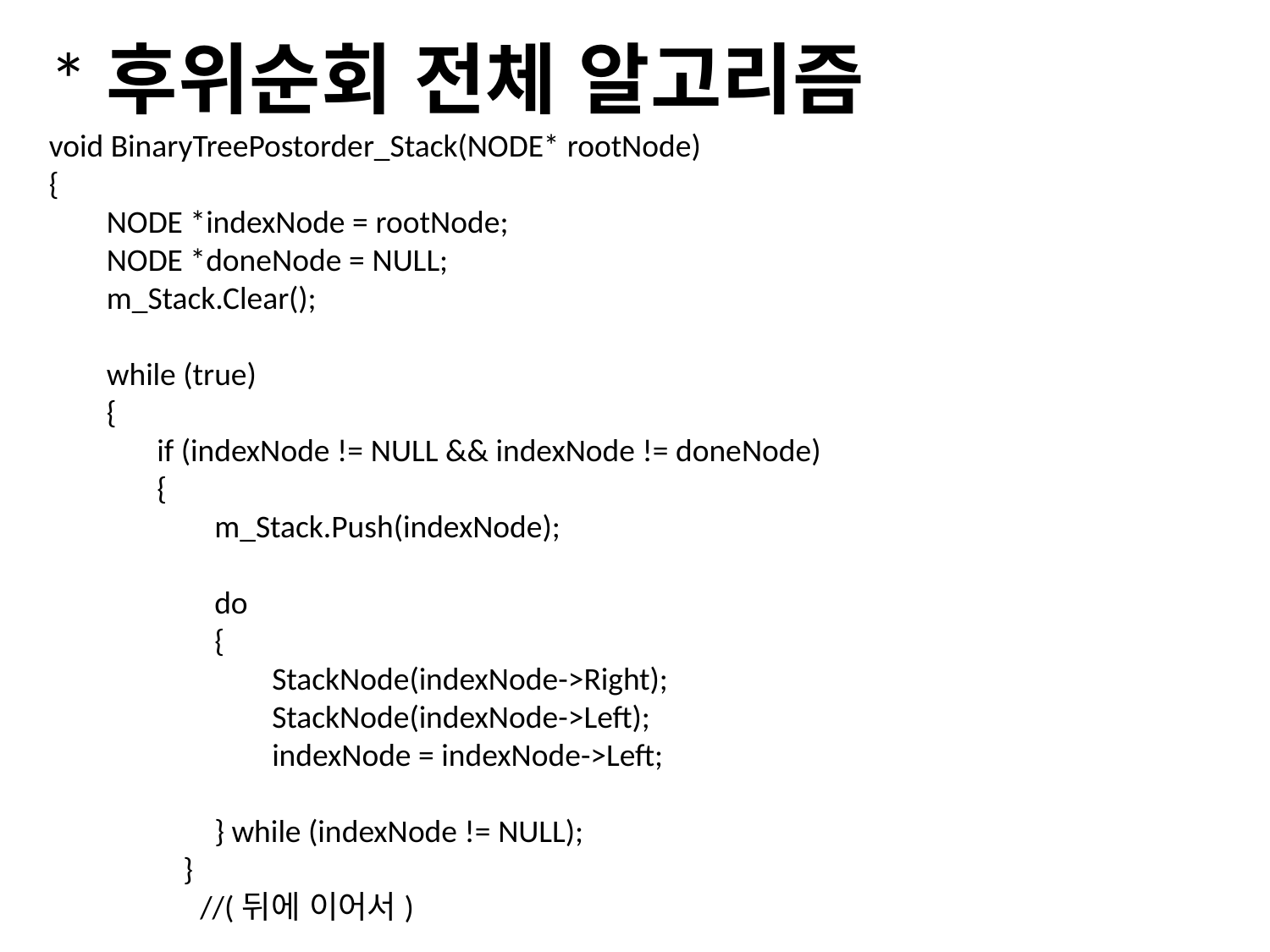

# *후위순회 전체 알고리즘
void BinaryTreePostorder_Stack(NODE* rootNode)
{
        NODE *indexNode = rootNode;
        NODE *doneNode = NULL;
        m_Stack.Clear();

        while (true)
        {
               if (indexNode != NULL && indexNode != doneNode)
               {
                       m_Stack.Push(indexNode);

                       do
                       {
                               StackNode(indexNode->Right);
                               StackNode(indexNode->Left);
                               indexNode = indexNode->Left;

                       } while (indexNode != NULL);
	 }
                     //(뒤에 이어서)